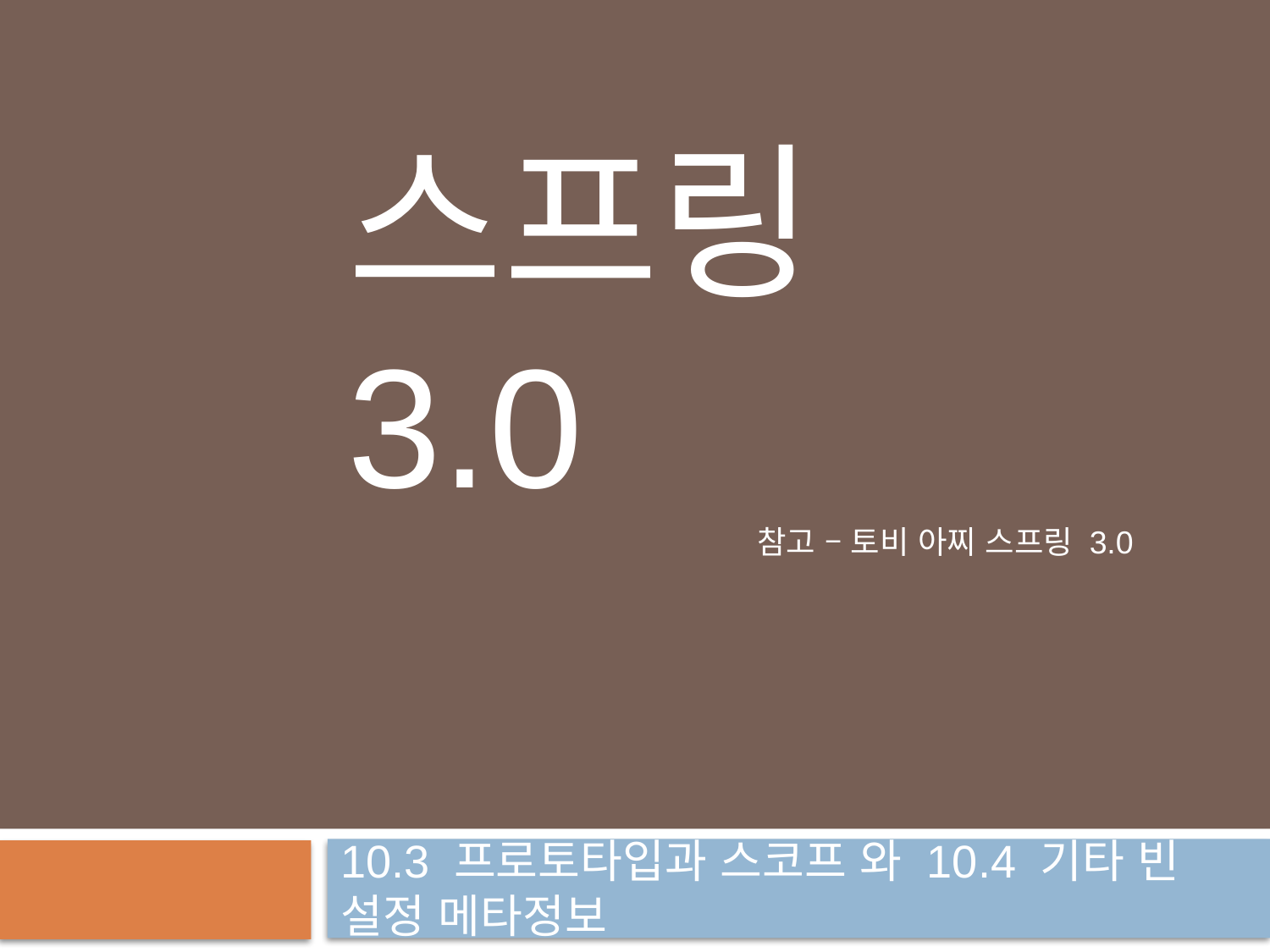

스프링 3.0

참고 – 토비 아찌 스프링 3.0
10.3 프로토타입과 스코프 와 10.4 기타 빈 설정 메타정보